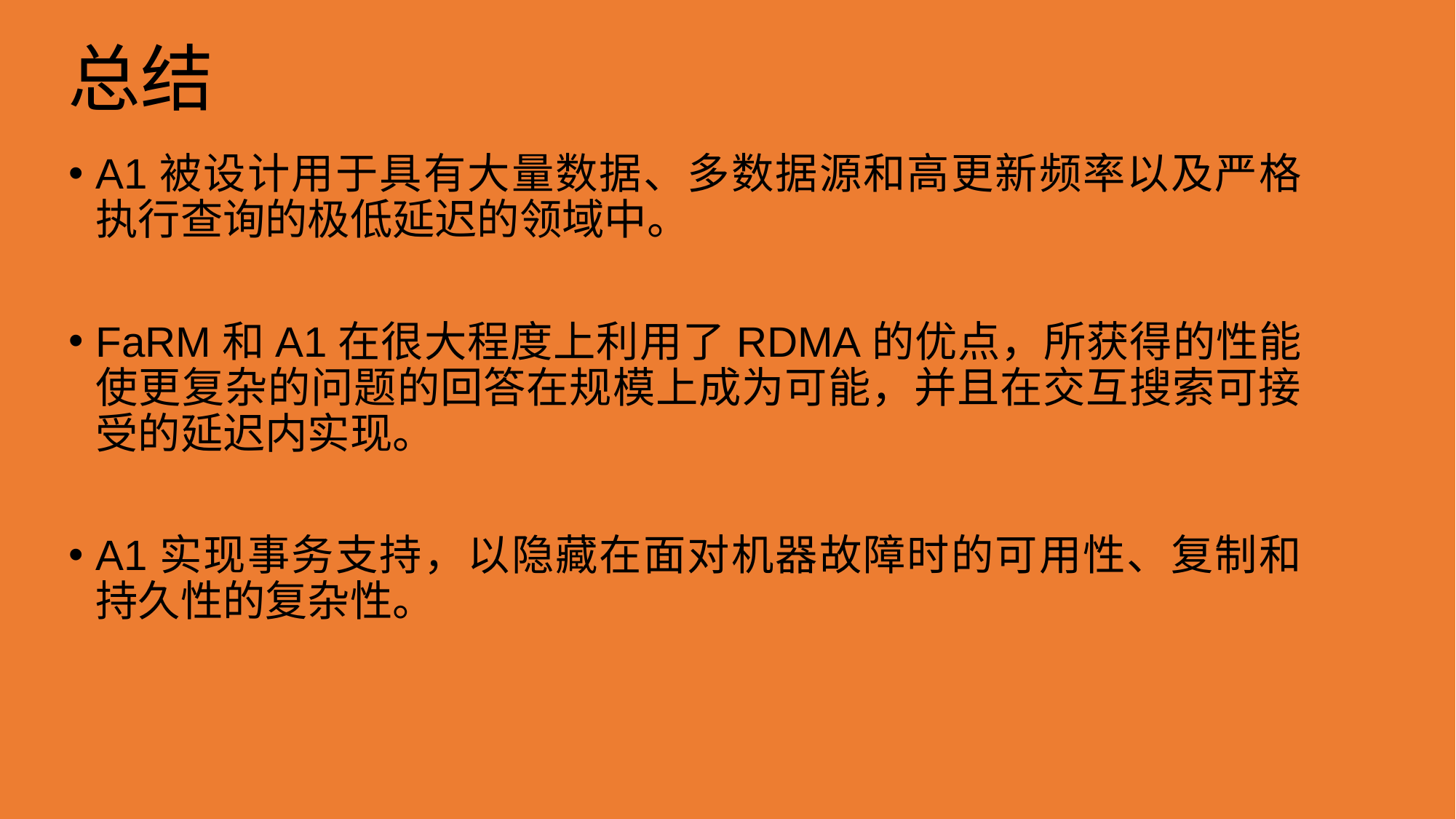

总结
A1被设计用于具有大量数据、多数据源和高更新频率以及严格执行查询的极低延迟的领域中。

FaRM和A1在很大程度上利用了RDMA的优点，所获得的性能使更复杂的问题的回答在规模上成为可能，并且在交互搜索可接受的延迟内实现。

A1实现事务支持，以隐藏在面对机器故障时的可用性、复制和持久性的复杂性。